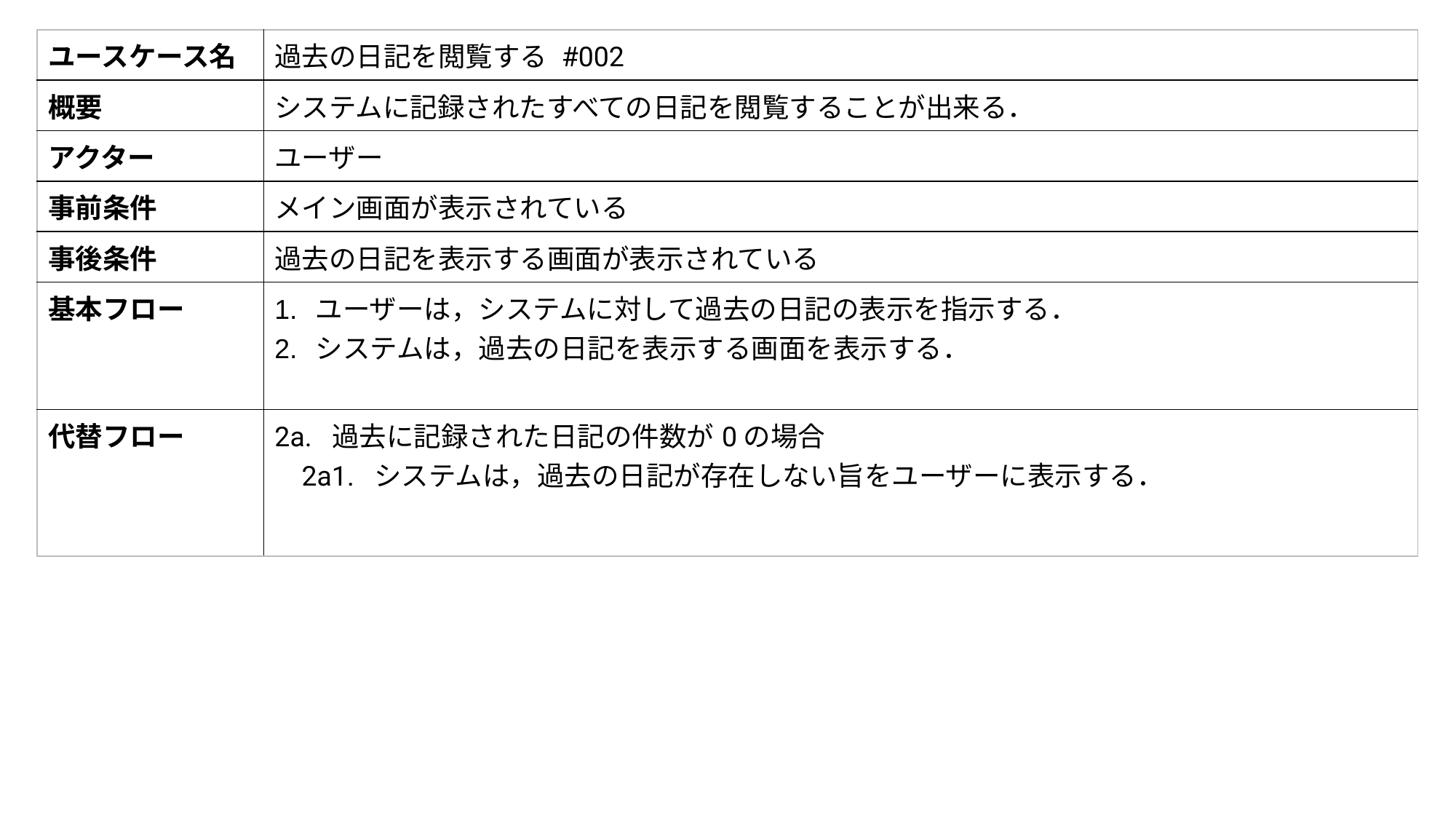

| ユースケース名 | 過去の日記を閲覧する #002 |
| --- | --- |
| 概要 | システムに記録されたすべての日記を閲覧することが出来る． |
| アクター | ユーザー |
| 事前条件 | メイン画面が表示されている |
| 事後条件 | 過去の日記を表示する画面が表示されている |
| 基本フロー | ユーザーは，システムに対して過去の日記の表示を指示する． システムは，過去の日記を表示する画面を表示する． |
| 代替フロー | 2a. 過去に記録された日記の件数が0の場合 2a1. システムは，過去の日記が存在しない旨をユーザーに表示する． |